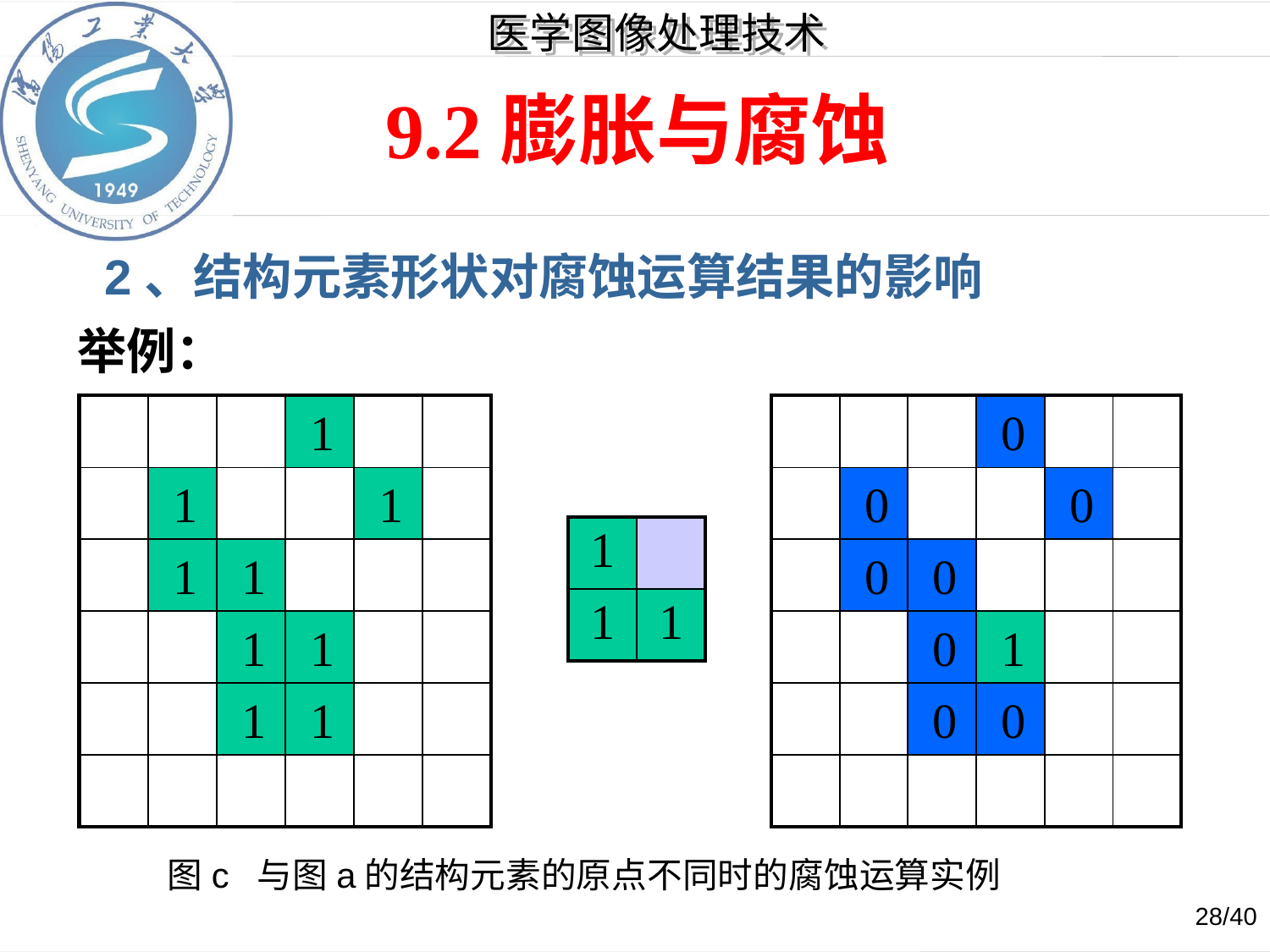

9.2膨胀与腐蚀
  2、结构元素形状对腐蚀运算结果的影响
举例：
|  |  |  | 1 |  |  |
| --- | --- | --- | --- | --- | --- |
|  | 1 |  |  | 1 |  |
|  | 1 | 1 |  |  |  |
|  |  | 1 | 1 |  |  |
|  |  | 1 | 1 |  |  |
|  |  |  |  |  |  |
|  |  |  | 0 |  |  |
| --- | --- | --- | --- | --- | --- |
|  | 0 |  |  | 0 |  |
|  | 0 | 0 |  |  |  |
|  |  | 0 | 1 |  |  |
|  |  | 0 | 0 |  |  |
|  |  |  |  |  |  |
| 1 |  |
| --- | --- |
| 1 | 1 |
图c  与图a的结构元素的原点不同时的腐蚀运算实例